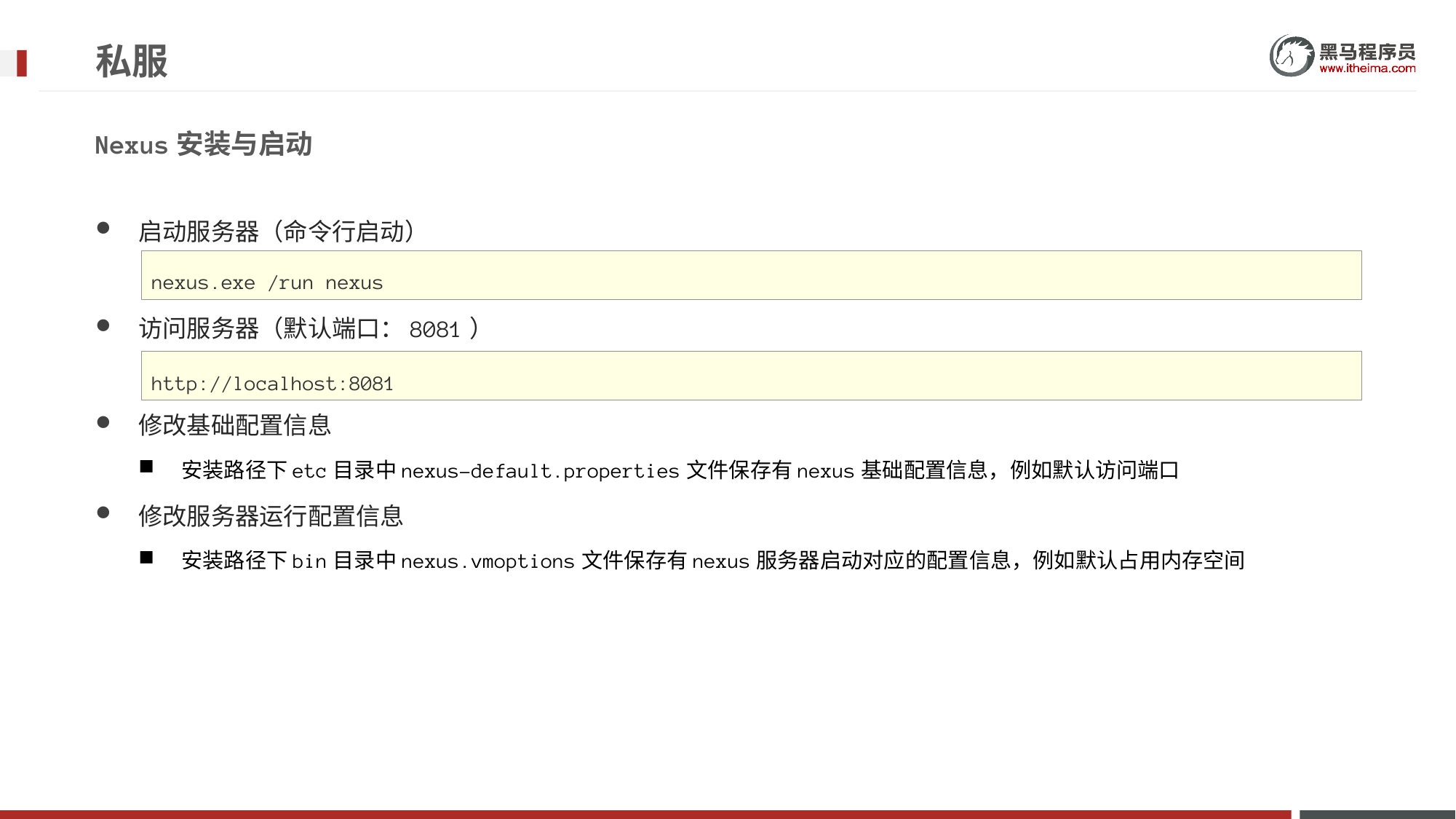

# 私服
Nexus安装与启动
启动服务器（命令行启动）

访问服务器（默认端口：8081）

修改基础配置信息
安装路径下etc目录中nexus-default.properties文件保存有nexus基础配置信息，例如默认访问端口
修改服务器运行配置信息
安装路径下bin目录中nexus.vmoptions文件保存有nexus服务器启动对应的配置信息，例如默认占用内存空间
nexus.exe /run nexus

http://localhost:8081